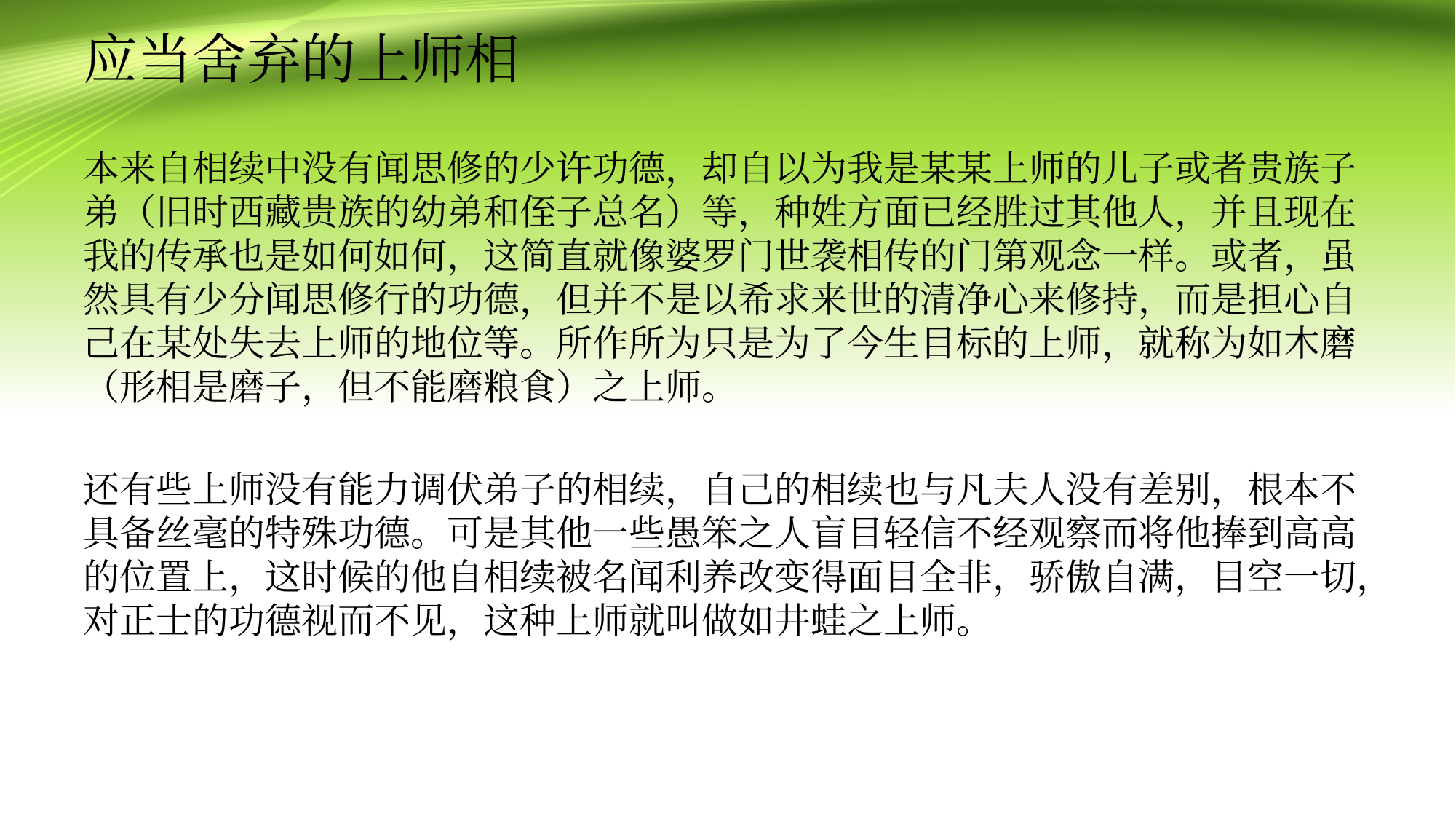

# 应当舍弃的上师相
本来自相续中没有闻思修的少许功德，却自以为我是某某上师的儿子或者贵族子弟（旧时西藏贵族的幼弟和侄子总名）等，种姓方面已经胜过其他人，并且现在我的传承也是如何如何，这简直就像婆罗门世袭相传的门第观念一样。或者，虽然具有少分闻思修行的功德，但并不是以希求来世的清净心来修持，而是担心自己在某处失去上师的地位等。所作所为只是为了今生目标的上师，就称为如木磨（形相是磨子，但不能磨粮食）之上师。

还有些上师没有能力调伏弟子的相续，自己的相续也与凡夫人没有差别，根本不具备丝毫的特殊功德。可是其他一些愚笨之人盲目轻信不经观察而将他捧到高高的位置上，这时候的他自相续被名闻利养改变得面目全非，骄傲自满，目空一切，对正士的功德视而不见，这种上师就叫做如井蛙之上师。